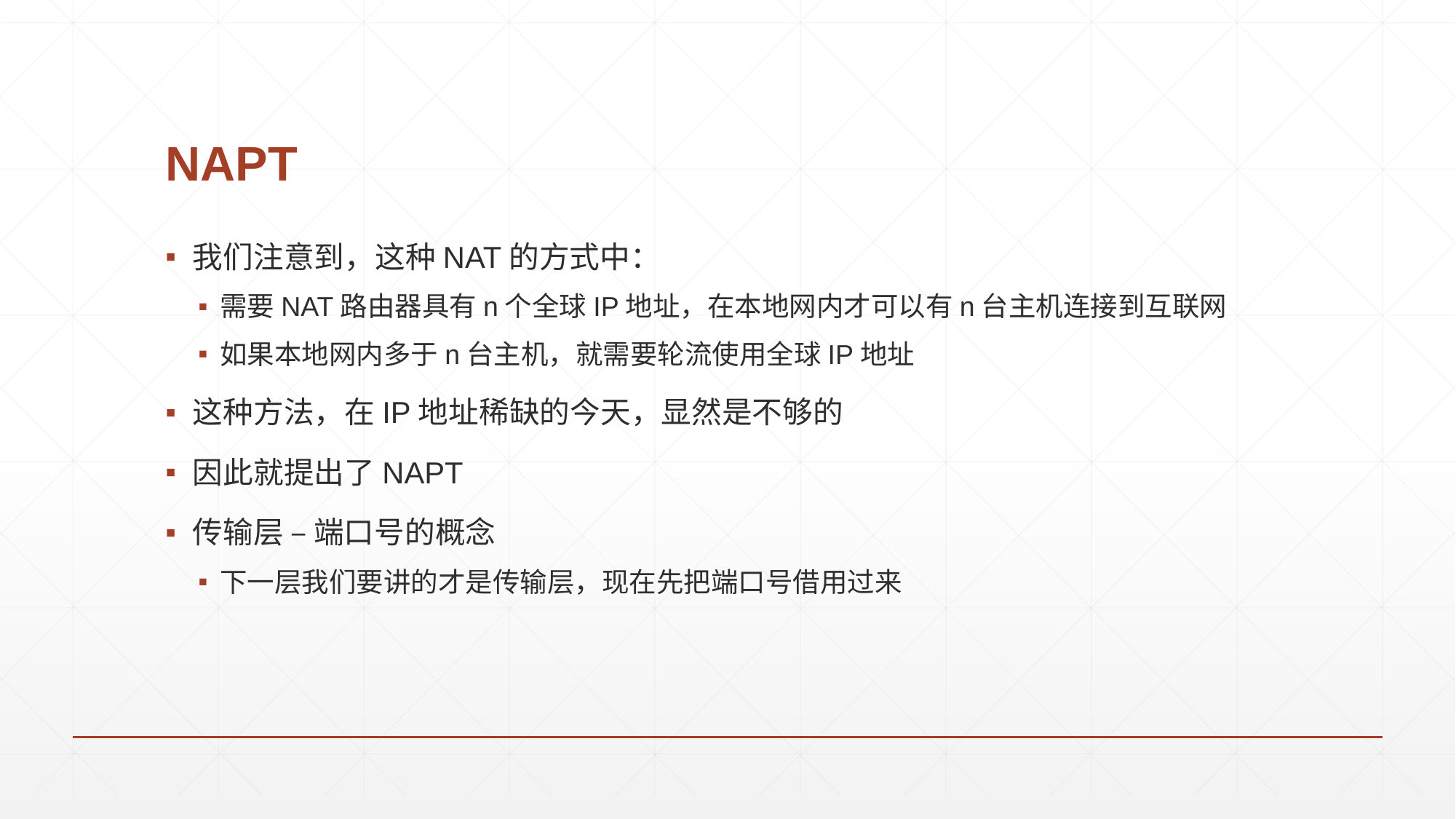

# NAPT
我们注意到，这种NAT的方式中：
需要NAT路由器具有n个全球IP地址，在本地网内才可以有n台主机连接到互联网
如果本地网内多于n台主机，就需要轮流使用全球IP地址
这种方法，在IP地址稀缺的今天，显然是不够的
因此就提出了NAPT
传输层 – 端口号的概念
下一层我们要讲的才是传输层，现在先把端口号借用过来